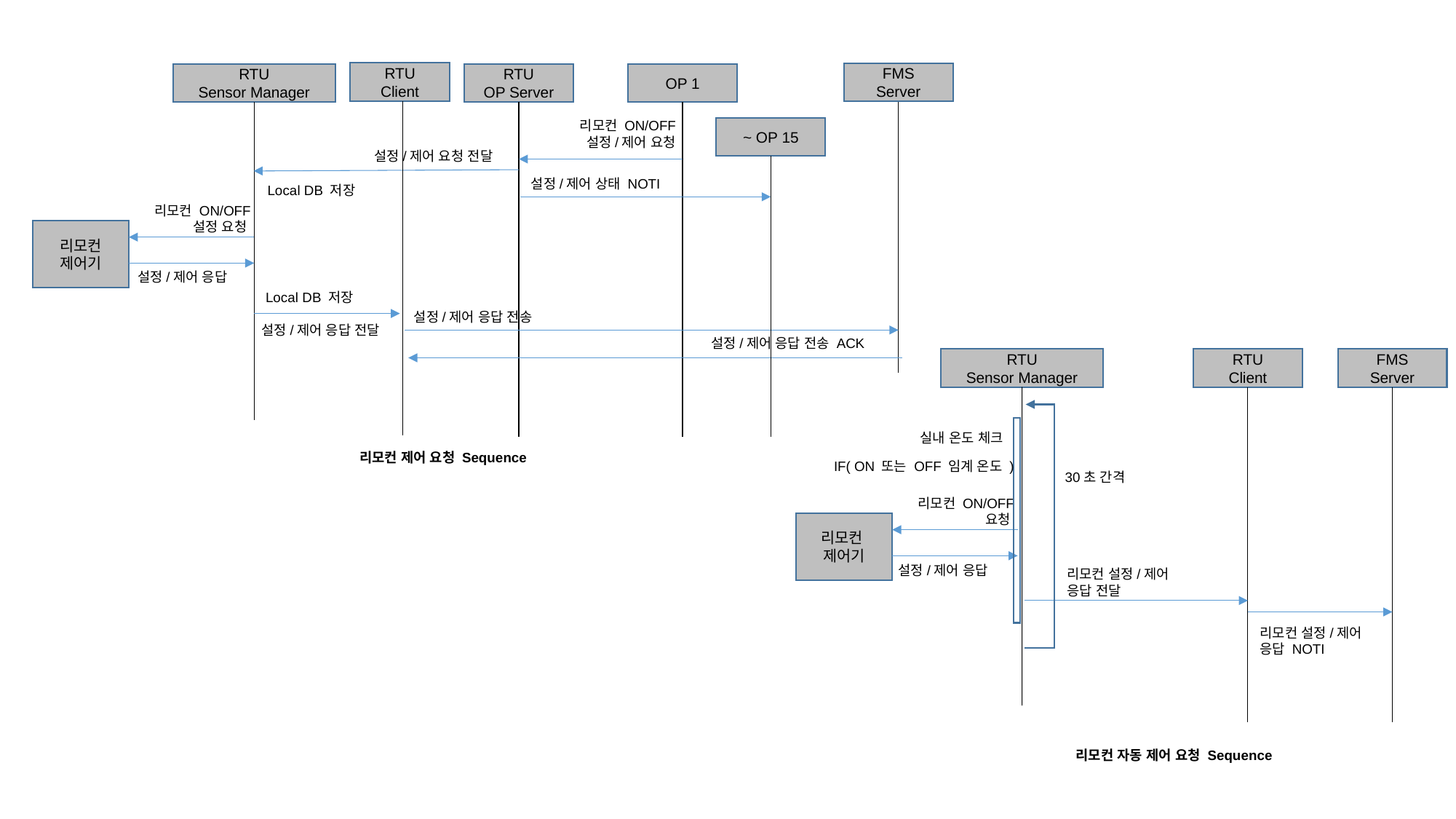

RTU
Client
FMS
Server
RTU
Sensor Manager
RTU
OP Server
OP 1
리모컨 ON/OFF
설정/제어 요청
~ OP 15
설정/제어 요청 전달
설정/제어 상태 NOTI
Local DB 저장
리모컨 ON/OFF
설정 요청
리모컨
제어기
설정/제어 응답
Local DB 저장
설정/제어 응답 전송
설정/제어 응답 전달
설정/제어 응답 전송 ACK
RTU
Sensor Manager
RTU
Client
FMS
Server

실내 온도 체크
리모컨 제어 요청 Sequence
IF( ON 또는 OFF 임계 온도 )
30초 간격
리모컨 ON/OFF
요청
리모컨
제어기
설정/제어 응답
리모컨 설정/제어
응답 전달
리모컨 설정/제어 응답 NOTI
리모컨 자동 제어 요청 Sequence